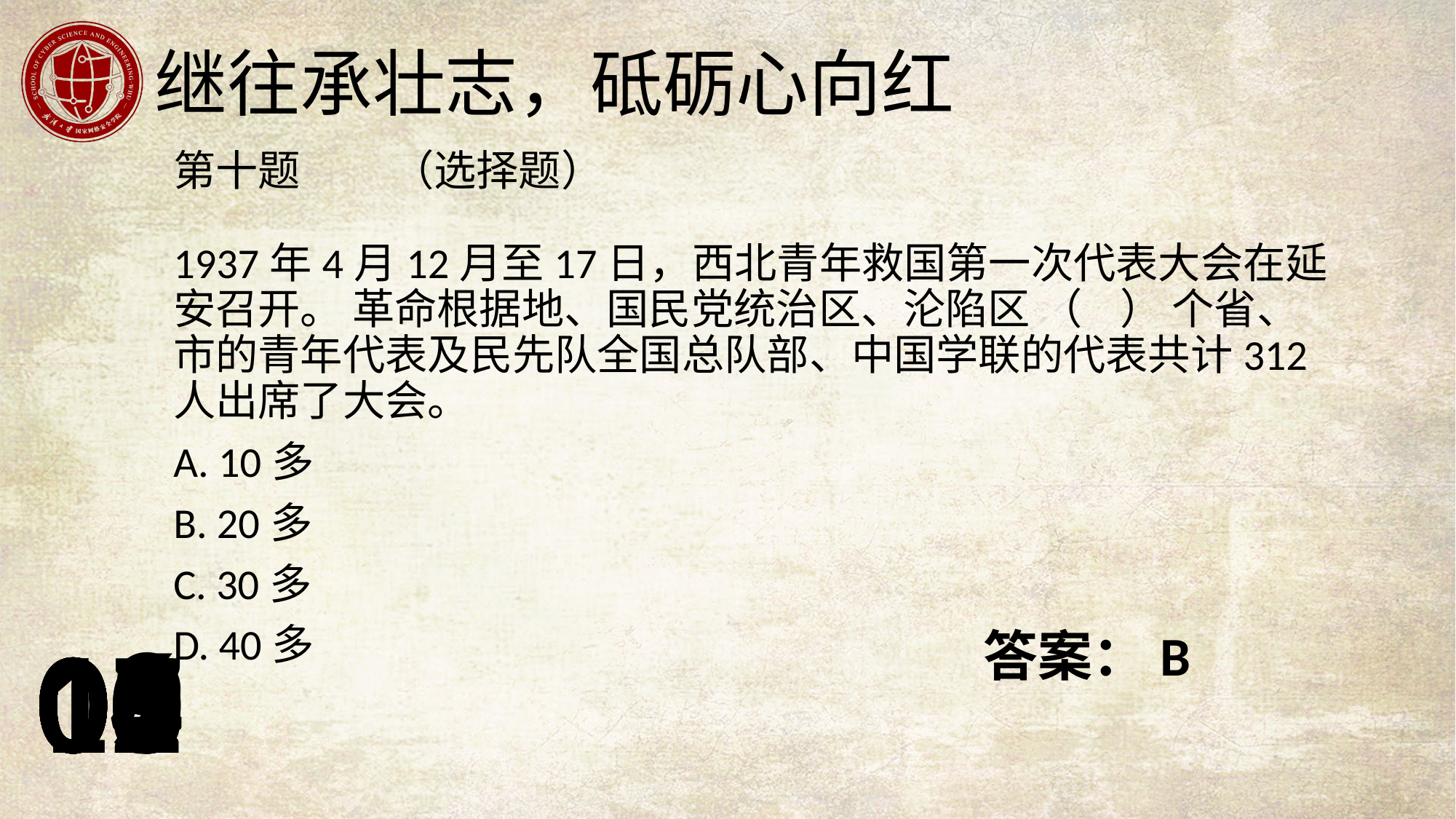

第十题	（选择题）
1937年4月12月至17日，西北青年救国第一次代表大会在延安召开。 革命根据地、国民党统治区、沦陷区 （    ） 个省、市的青年代表及民先队全国总队部、中国学联的代表共计312人出席了大会。
A. 10多
B. 20多
C. 30多
D. 40多
答案：B